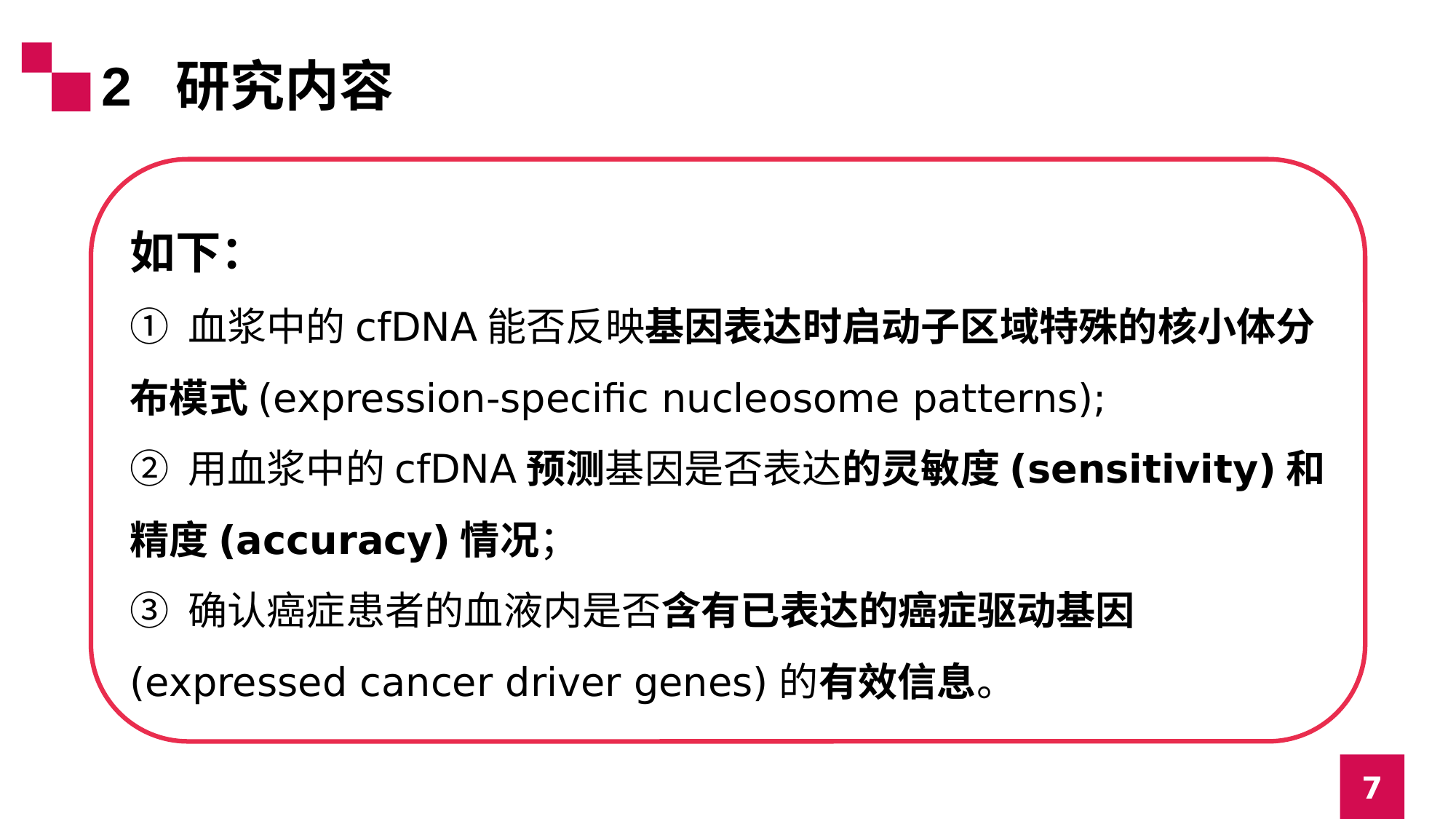

2  研究内容
如下：
① 血浆中的cfDNA能否反映基因表达时启动子区域特殊的核小体分布模式(expression-specific nucleosome patterns);
② 用血浆中的cfDNA预测基因是否表达的灵敏度(sensitivity)和精度(accuracy)情况；
③ 确认癌症患者的血液内是否含有已表达的癌症驱动基因(expressed cancer driver genes)的有效信息。
7